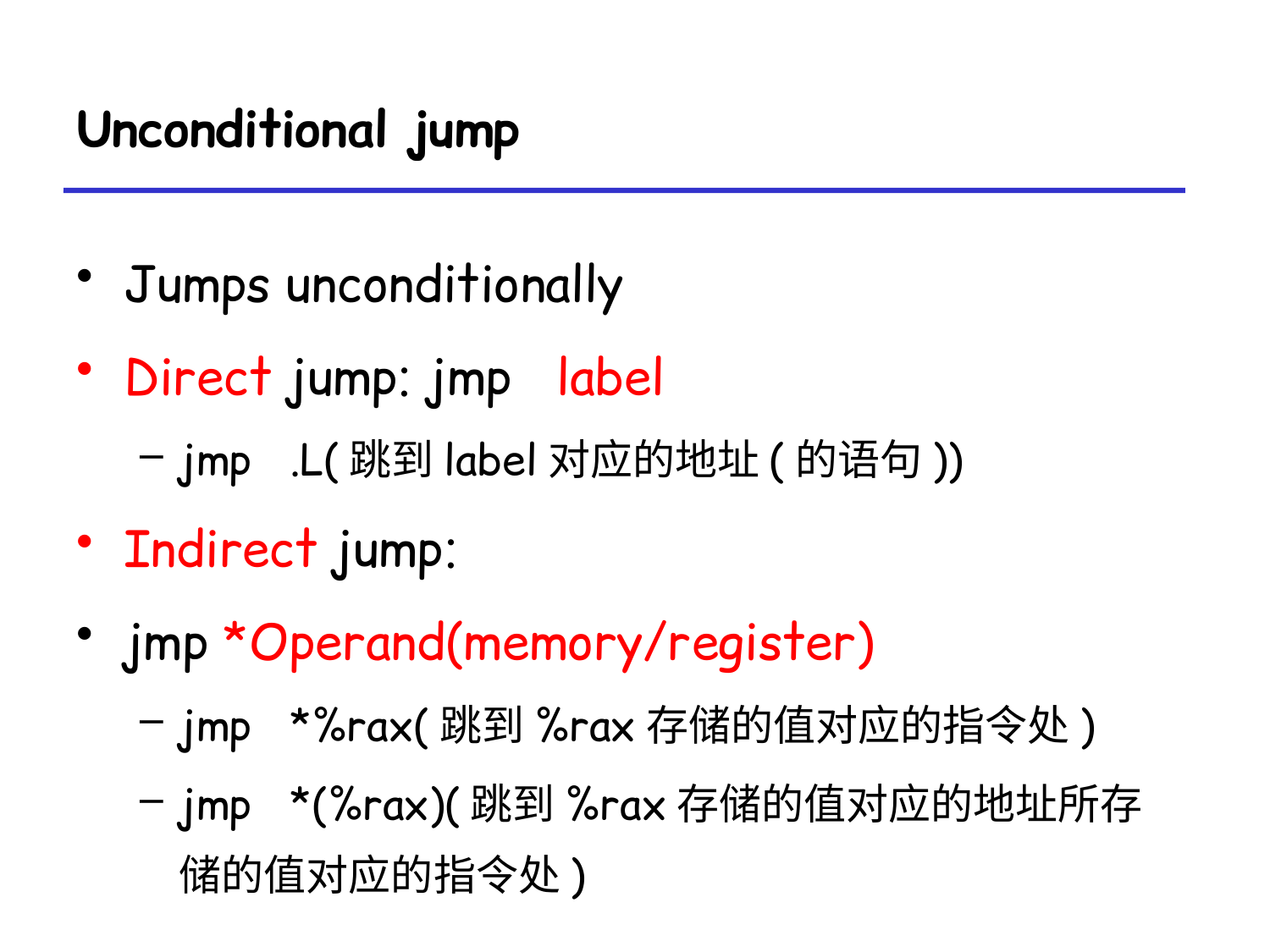

# Unconditional jump
Jumps unconditionally
Direct jump: jmp   label
jmp   .L(跳到label对应的地址(的语句))
Indirect jump:
jmp *Operand(memory/register)
jmp   *%rax(跳到%rax存储的值对应的指令处)
jmp   *(%rax)(跳到%rax存储的值对应的地址所存储的值对应的指令处)
5